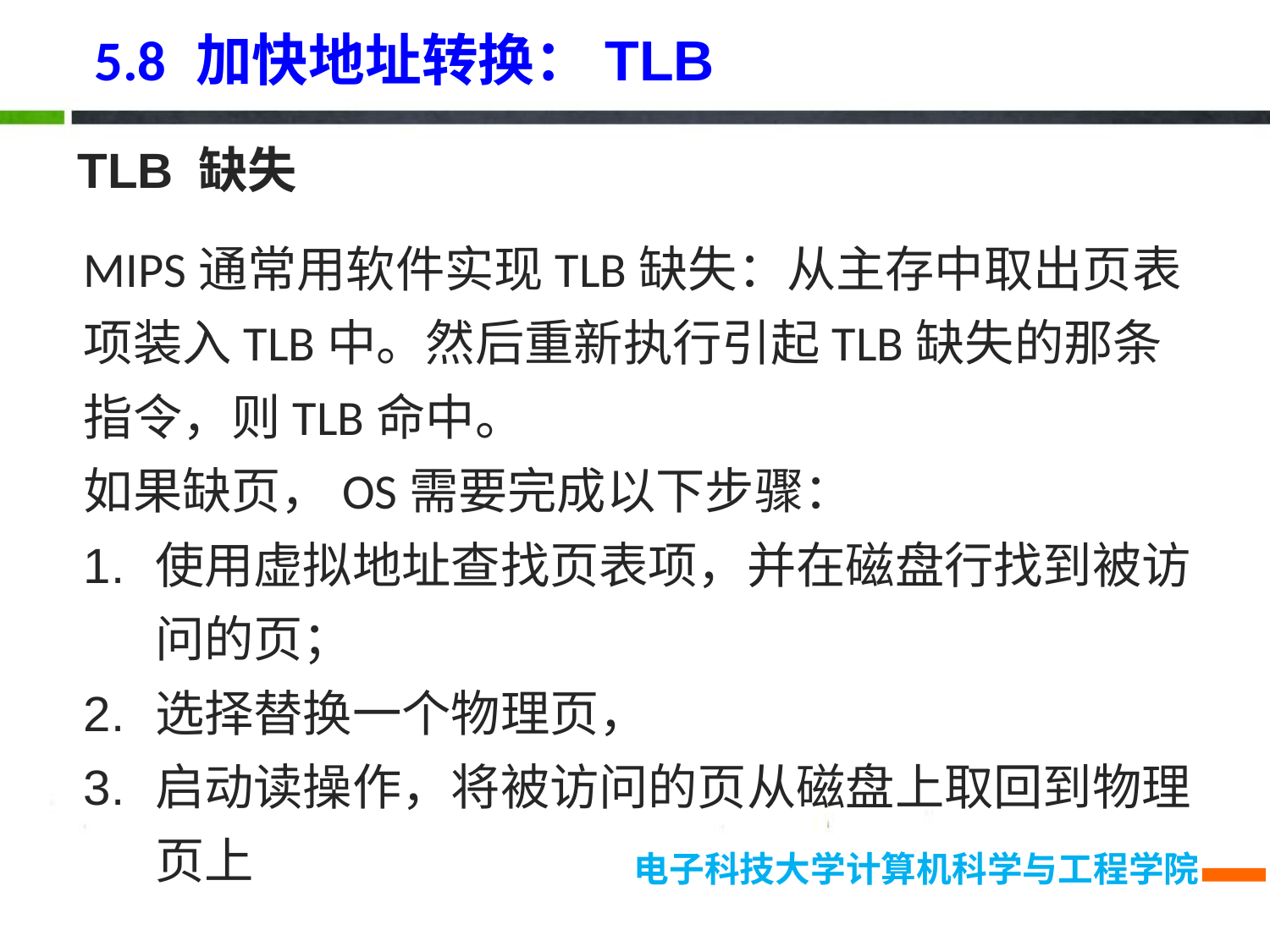

5.8 加快地址转换：TLB
TLB 缺失
MIPS通常用软件实现TLB缺失：从主存中取出页表项装入TLB中。然后重新执行引起TLB缺失的那条指令，则TLB命中。
如果缺页，OS需要完成以下步骤：
使用虚拟地址查找页表项，并在磁盘行找到被访问的页；
选择替换一个物理页，
启动读操作，将被访问的页从磁盘上取回到物理页上
68